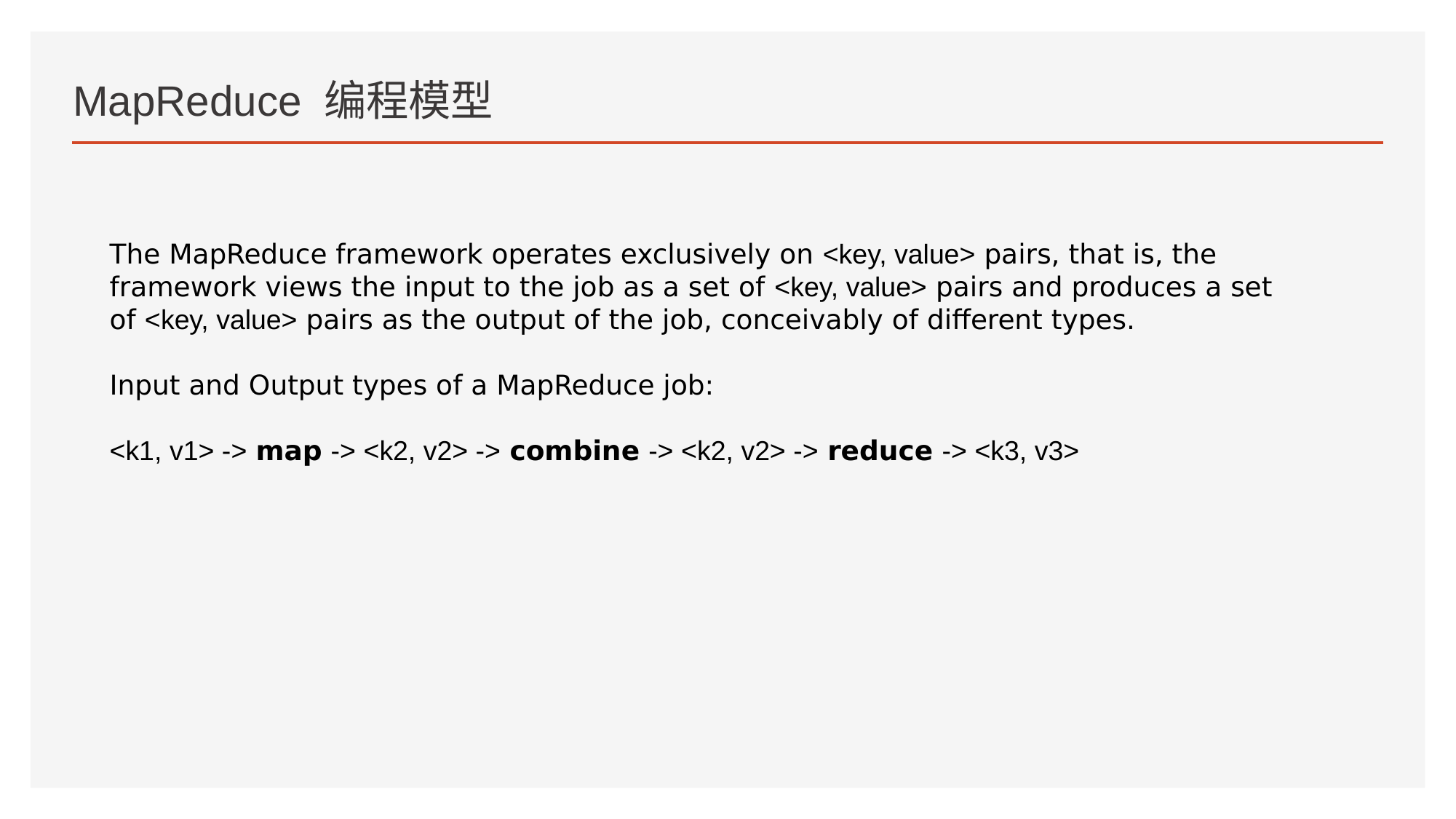

# MapReduce 编程模型
The MapReduce framework operates exclusively on <key, value> pairs, that is, the framework views the input to the job as a set of <key, value> pairs and produces a set of <key, value> pairs as the output of the job, conceivably of different types.

Input and Output types of a MapReduce job:

<k1, v1> -> map -> <k2, v2> -> combine -> <k2, v2> -> reduce -> <k3, v3>